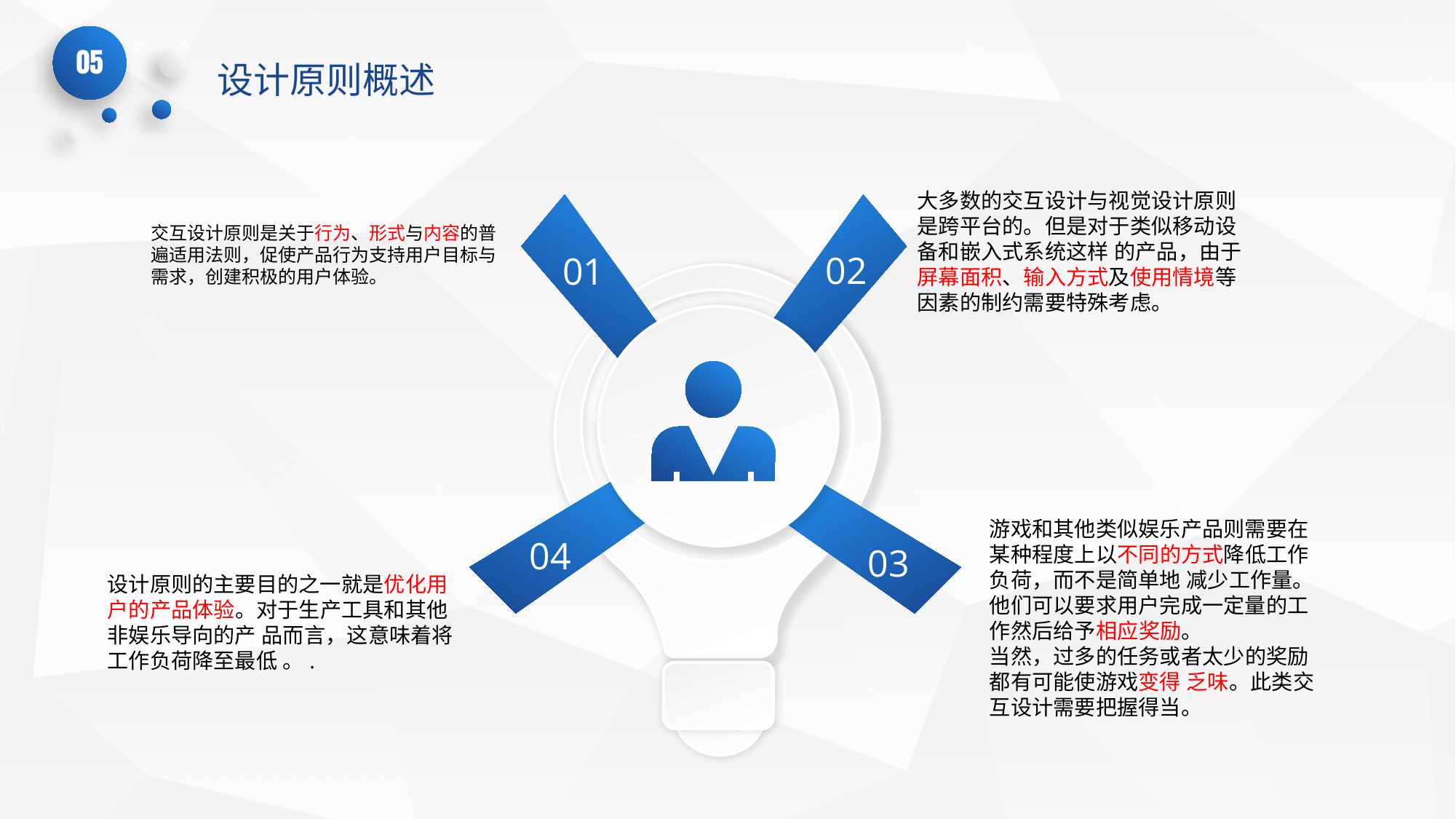

05

设计原则概述

大多数的交互设计与视觉设计原则是跨平台的。但是对于类似移动设备和嵌入式系统这样 的产品，由于屏幕面积、输入方式及使用情境等因素的制约需要特殊考虑。

交互设计原则是关于行为、形式与内容的普遍适用法则，促使产品行为支持用户目标与需求，创建积极的用户体验。
02
01

游戏和其他类似娱乐产品则需要在某种程度上以不同的方式降低工作负荷，而不是简单地 减少工作量。
他们可以要求用户完成一定量的工作然后给予相应奖励。
当然，过多的任务或者太少的奖励都有可能使游戏变得 乏味。此类交互设计需要把握得当。
04
03
设计原则的主要目的之一就是优化用户的产品体验。对于生产工具和其他非娱乐导向的产 品而言，这意味着将工作负荷降至最低 。.